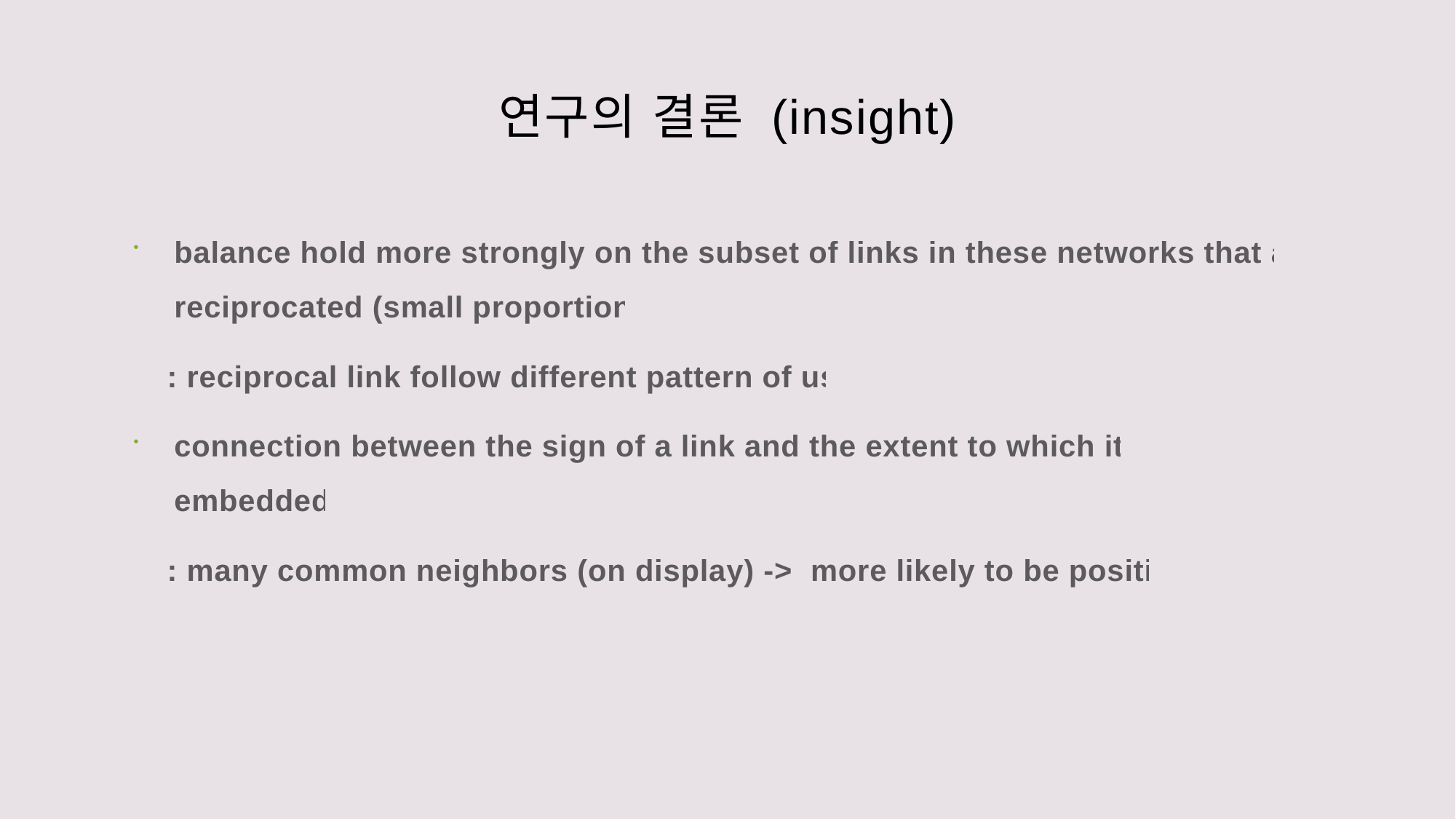

# 연구의 결론 (insight)
balance hold more strongly on the subset of links in these networks that are reciprocated (small proportion)
    : reciprocal link follow different pattern of use
connection between the sign of a link and the extent to which it is embedded
    : many common neighbors (on display) ->  more likely to be positive